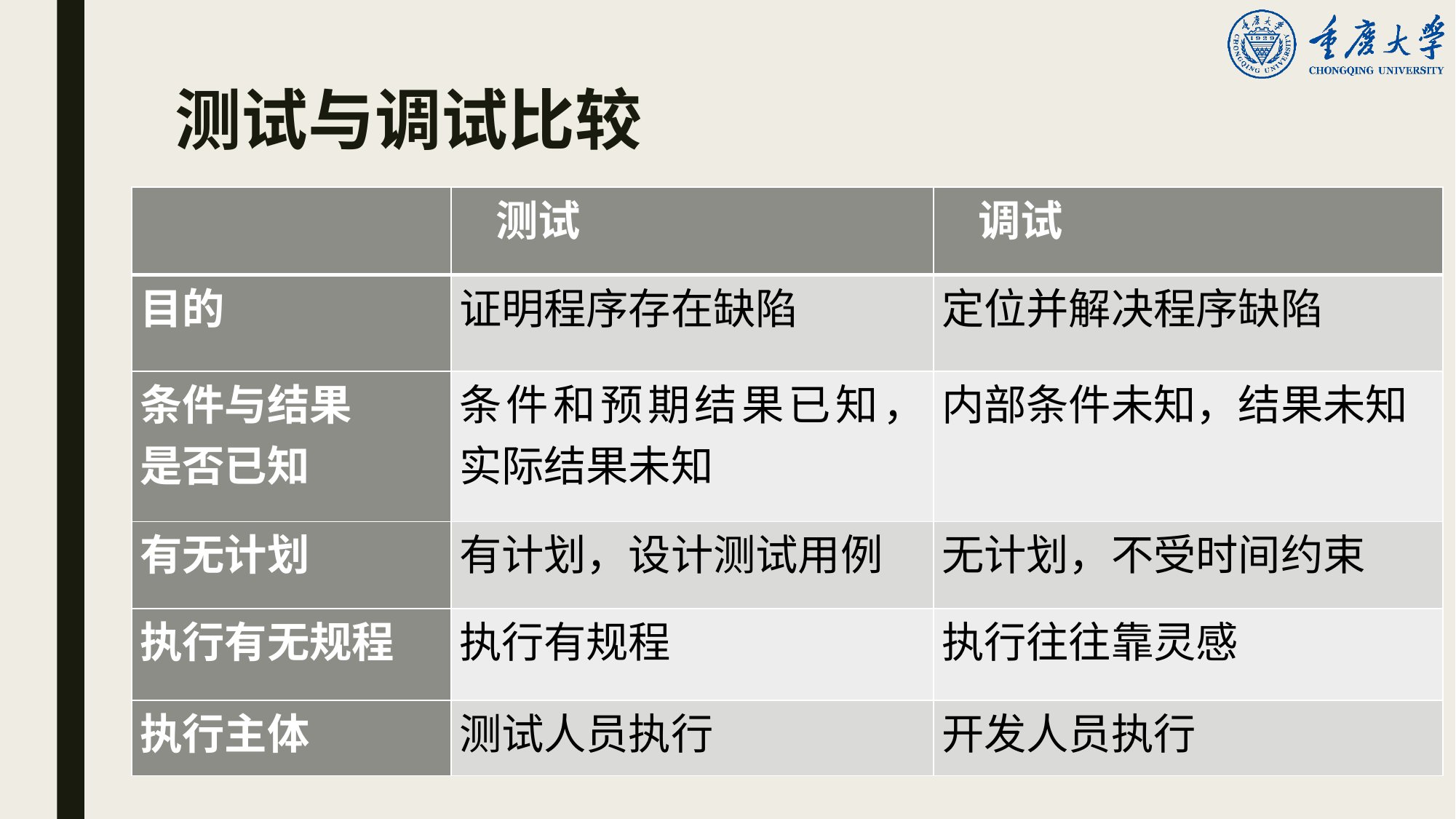

# 测试与调试比较
|  | 测试 | 调试 |
| --- | --- | --- |
| 目的 | 证明程序存在缺陷 | 定位并解决程序缺陷 |
| 条件与结果 是否已知 | 条件和预期结果已知，实际结果未知 | 内部条件未知，结果未知 |
| 有无计划 | 有计划，设计测试用例 | 无计划，不受时间约束 |
| 执行有无规程 | 执行有规程 | 执行往往靠灵感 |
| 执行主体 | 测试人员执行 | 开发人员执行 |